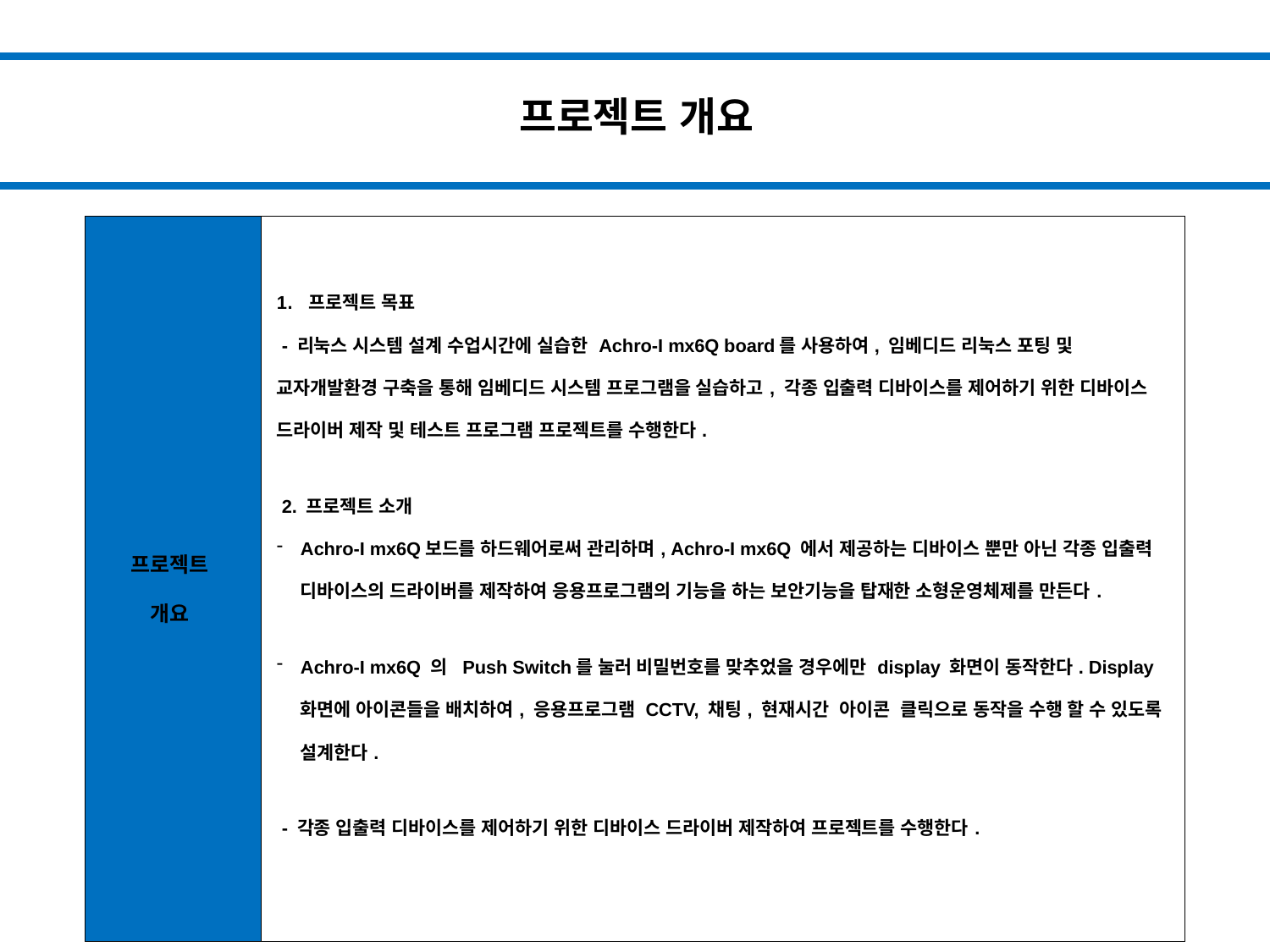

# 프로젝트 개요

| 프로젝트 개요 | 프로젝트 목표 - 리눅스 시스템 설계 수업시간에 실습한 Achro-I mx6Q board를 사용하여, 임베디드 리눅스 포팅 및 교자개발환경 구축을 통해 임베디드 시스템 프로그램을 실습하고, 각종 입출력 디바이스를 제어하기 위한 디바이스 드라이버 제작 및 테스트 프로그램 프로젝트를 수행한다. 2. 프로젝트 소개 Achro-I mx6Q보드를 하드웨어로써 관리하며, Achro-I mx6Q 에서 제공하는 디바이스 뿐만 아닌 각종 입출력 디바이스의 드라이버를 제작하여 응용프로그램의 기능을 하는 보안기능을 탑재한 소형운영체제를 만든다. Achro-I mx6Q 의 Push Switch를 눌러 비밀번호를 맞추었을 경우에만 display 화면이 동작한다. Display화면에 아이콘들을 배치하여, 응용프로그램 CCTV, 채팅, 현재시간 아이콘 클릭으로 동작을 수행 할 수 있도록 설계한다. - 각종 입출력 디바이스를 제어하기 위한 디바이스 드라이버 제작하여 프로젝트를 수행한다. |
| --- | --- |